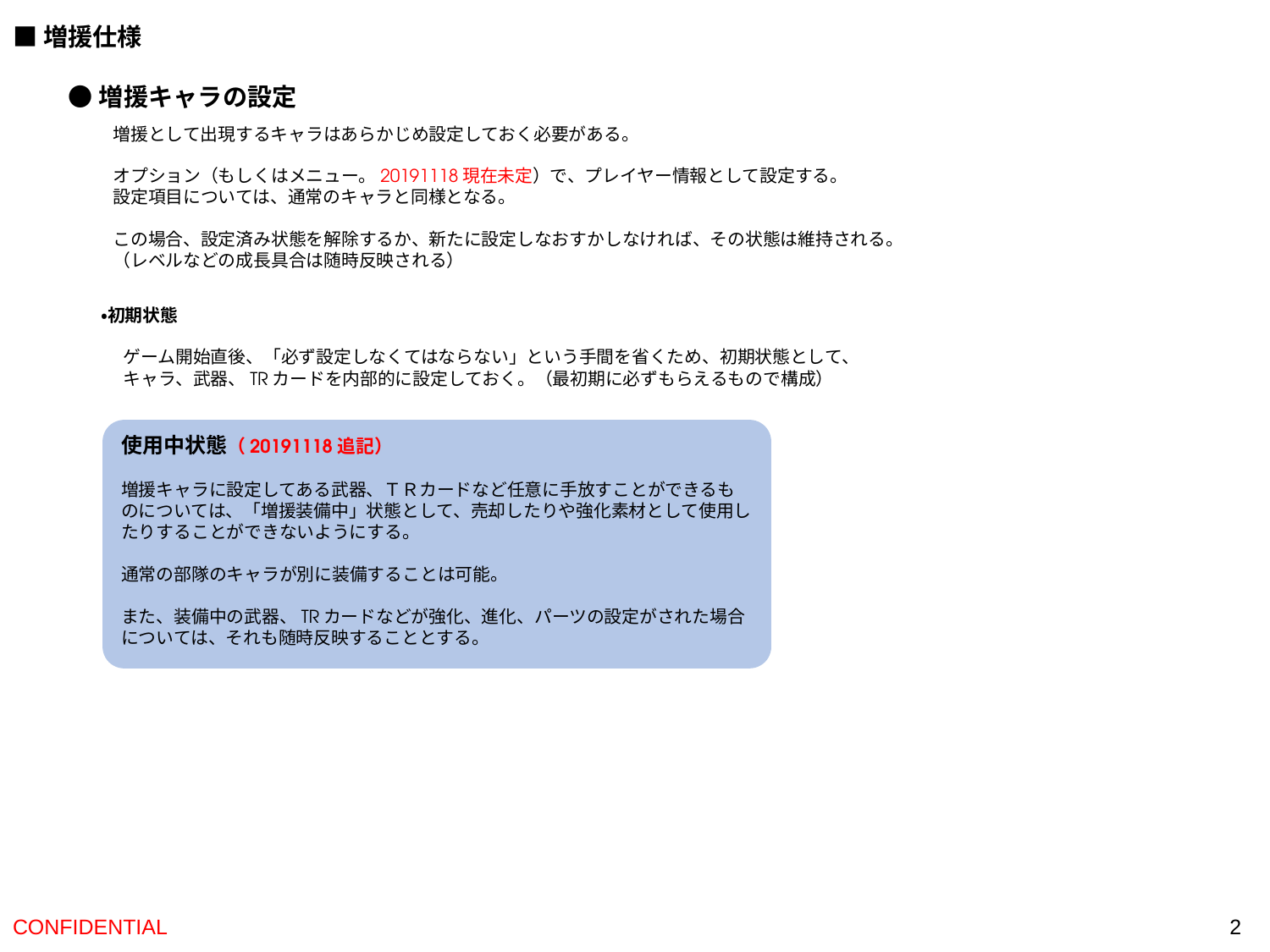

■増援仕様
●増援キャラの設定
増援として出現するキャラはあらかじめ設定しておく必要がある。

オプション（もしくはメニュー。20191118現在未定）で、プレイヤー情報として設定する。
設定項目については、通常のキャラと同様となる。

この場合、設定済み状態を解除するか、新たに設定しなおすかしなければ、その状態は維持される。
（レベルなどの成長具合は随時反映される）

・初期状態
ゲーム開始直後、「必ず設定しなくてはならない」という手間を省くため、初期状態として、
キャラ、武器、TRカードを内部的に設定しておく。（最初期に必ずもらえるもので構成）
使用中状態（20191118追記）

増援キャラに設定してある武器、ＴＲカードなど任意に手放すことができるものについては、「増援装備中」状態として、売却したりや強化素材として使用したりすることができないようにする。

通常の部隊のキャラが別に装備することは可能。

また、装備中の武器、TRカードなどが強化、進化、パーツの設定がされた場合については、それも随時反映することとする。
2
CONFIDENTIAL